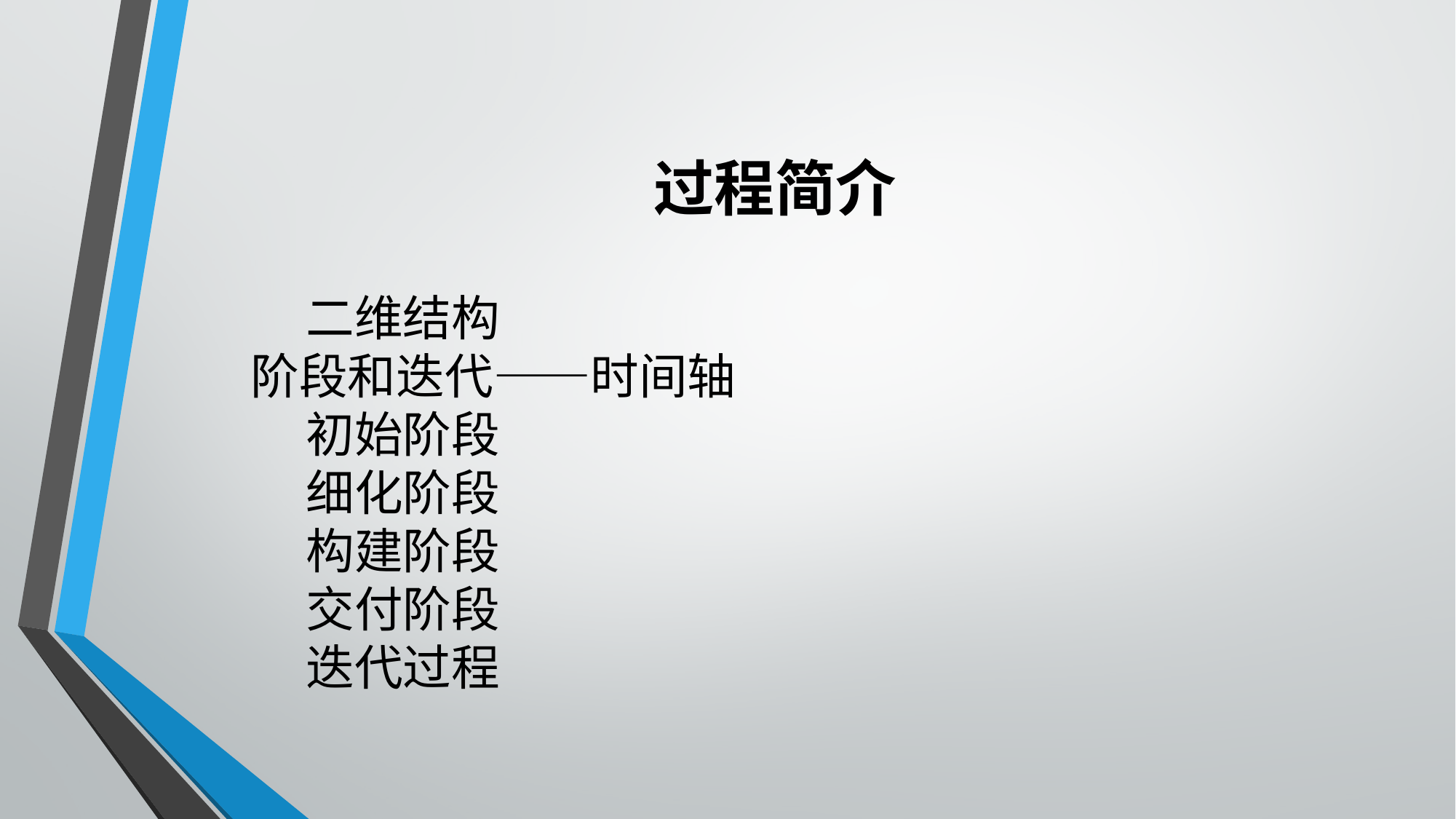

# 过程简介
    二维结构
阶段和迭代——时间轴
    初始阶段
    细化阶段
    构建阶段
    交付阶段
    迭代过程